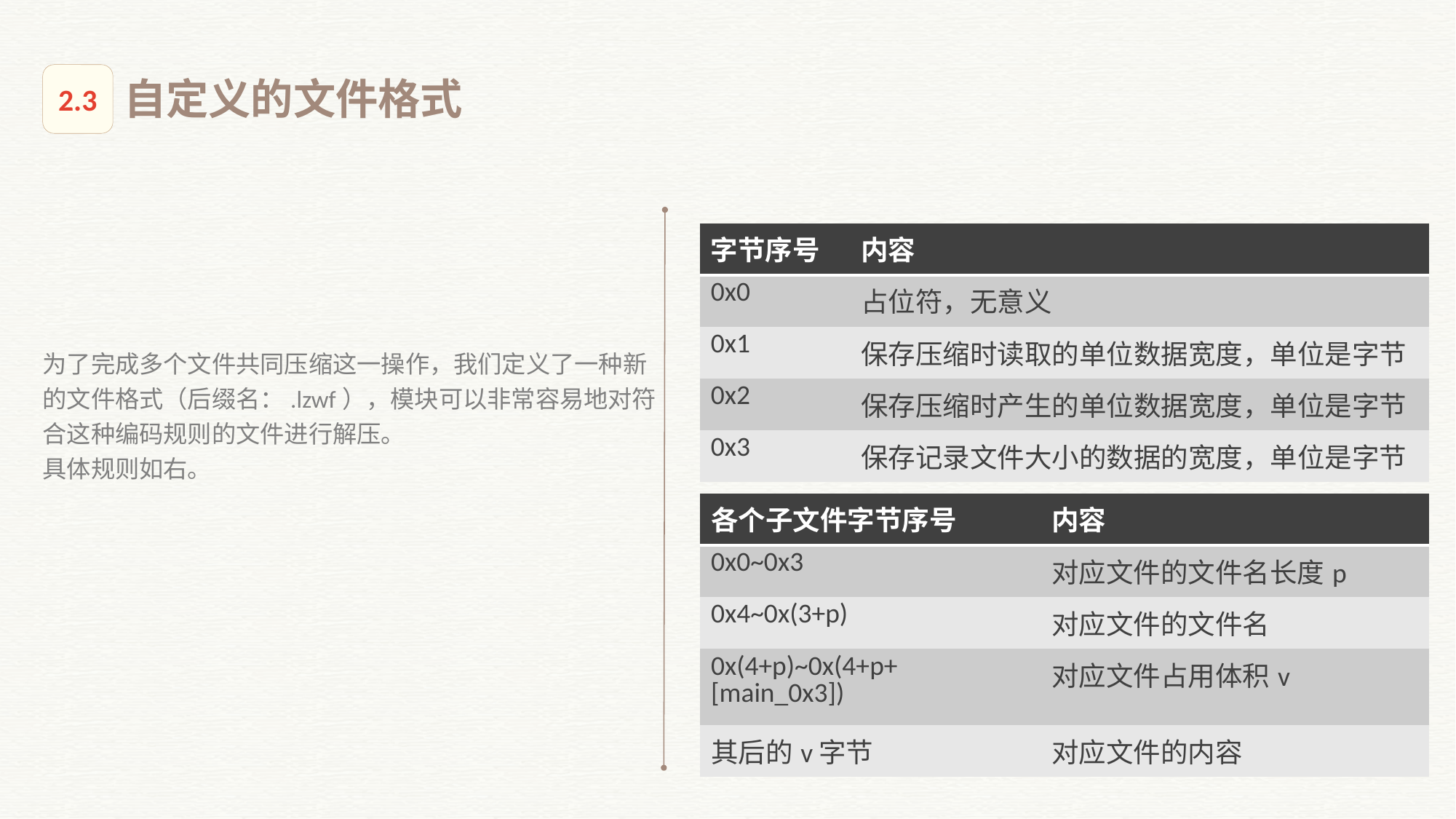

2.3
自定义的文件格式

| 字节序号 | 内容 |
| --- | --- |
| 0x0 | 占位符，无意义 |
| 0x1 | 保存压缩时读取的单位数据宽度，单位是字节 |
| 0x2 | 保存压缩时产生的单位数据宽度，单位是字节 |
| 0x3 | 保存记录文件大小的数据的宽度，单位是字节 |
为了完成多个文件共同压缩这一操作，我们定义了一种新的文件格式（后缀名：.lzwf），模块可以非常容易地对符合这种编码规则的文件进行解压。
具体规则如右。
| 各个子文件字节序号 | 内容 |
| --- | --- |
| 0x0~0x3 | 对应文件的文件名长度p |
| 0x4~0x(3+p) | 对应文件的文件名 |
| 0x(4+p)~0x(4+p+[main\_0x3]) | 对应文件占用体积v |
| 其后的v字节 | 对应文件的内容 |